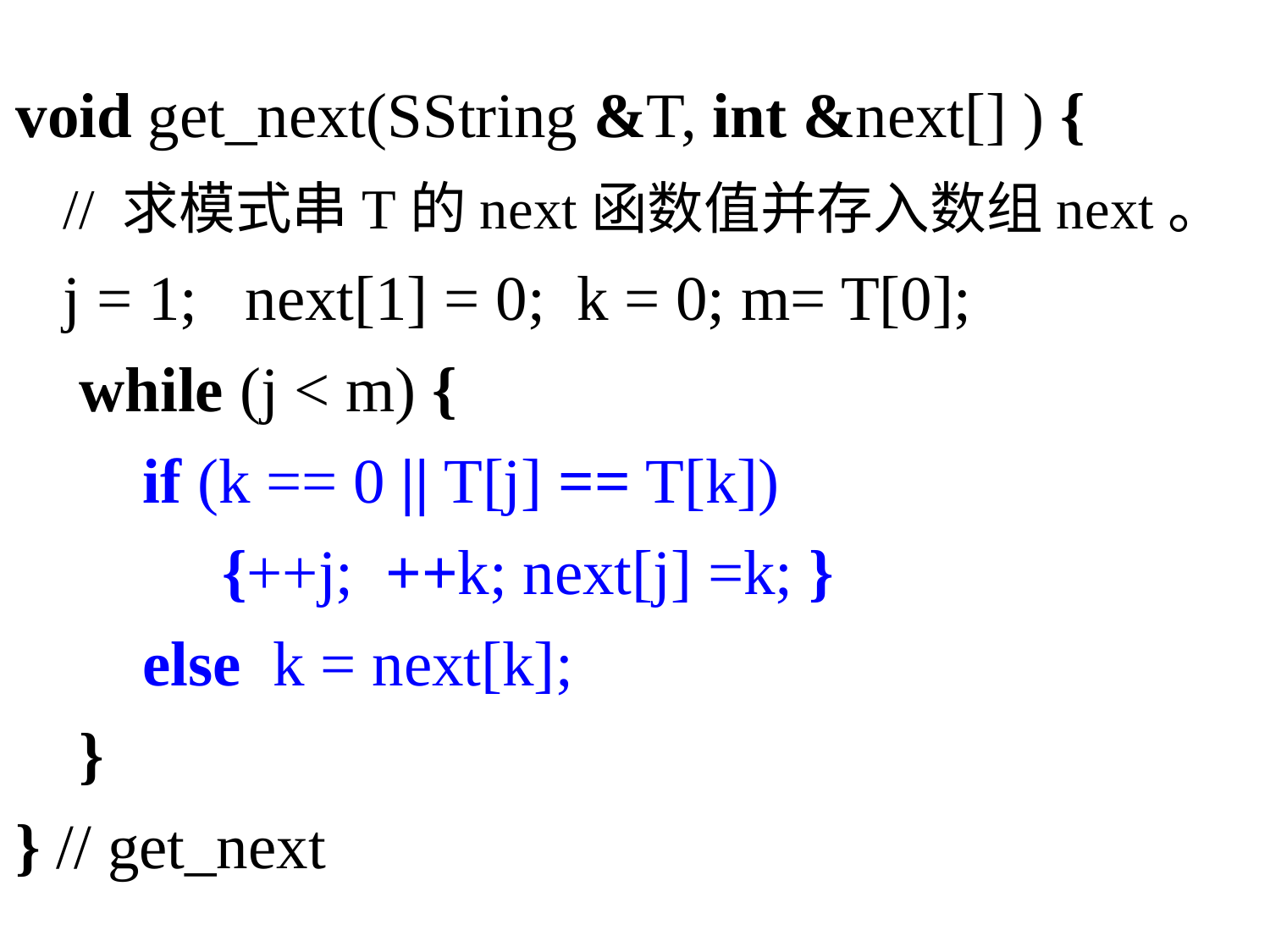

void get_next(SString &T, int &next[] ) {
   // 求模式串T的next函数值并存入数组next。
   j = 1;   next[1] = 0;  k = 0; m= T[0];
    while (j < m) {
        if (k == 0 || T[j] == T[k])
             {++j;  ++k; next[j] =k; }
        else  k = next[k];
    }
} // get_next